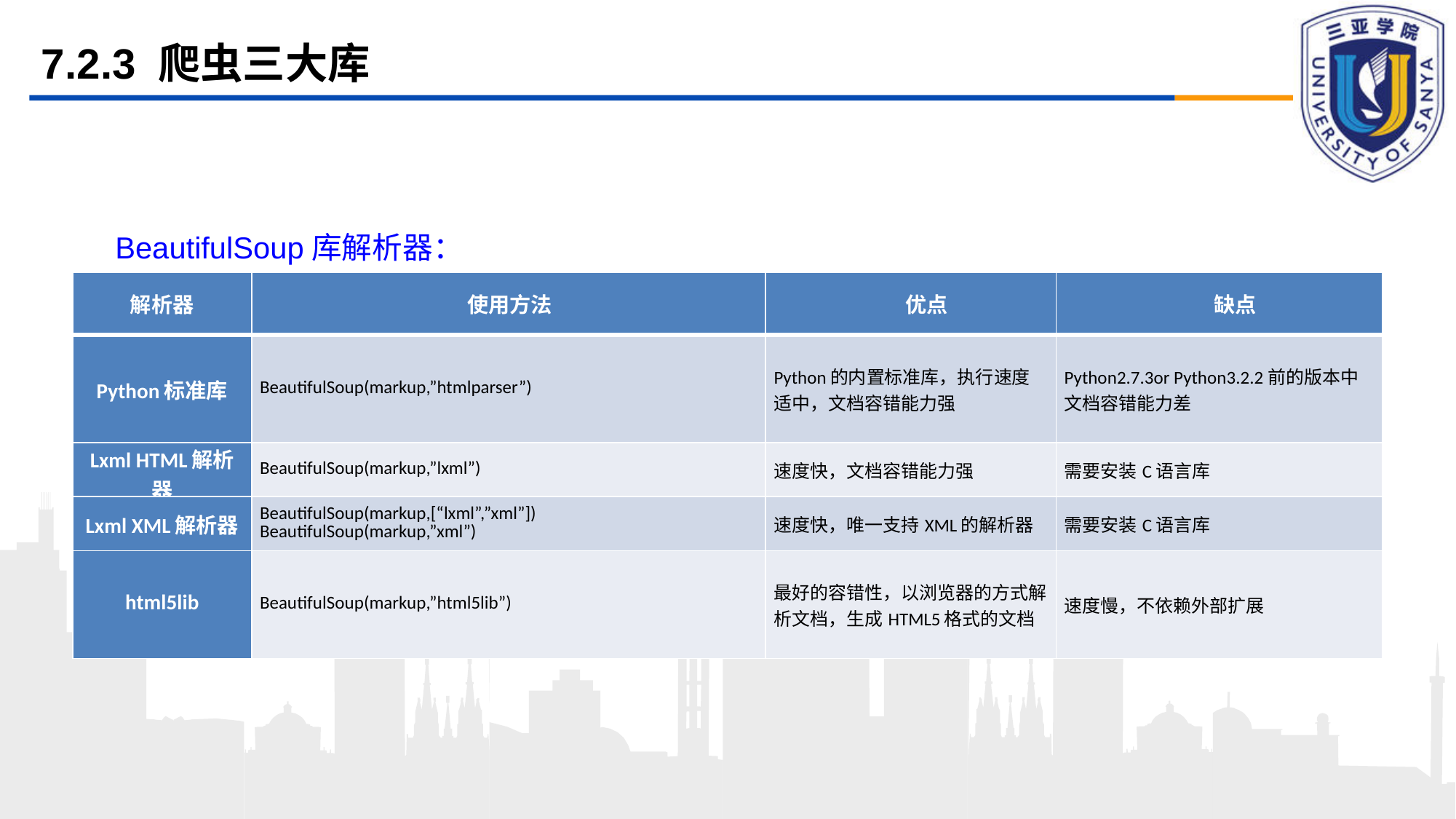

# 7.2.3 爬虫三大库
BeautifulSoup库解析器：
| 解析器 | 使用方法 | 优点 | 缺点 |
| --- | --- | --- | --- |
| Python标准库 | BeautifulSoup(markup,”htmlparser”) | Python的内置标准库，执行速度适中，文档容错能力强 | Python2.7.3or Python3.2.2前的版本中文档容错能力差 |
| Lxml HTML解析器 | BeautifulSoup(markup,”lxml”) | 速度快，文档容错能力强 | 需要安装C语言库 |
| Lxml XML解析器 | BeautifulSoup(markup,[“lxml”,”xml”]) BeautifulSoup(markup,”xml”) | 速度快，唯一支持XML的解析器 | 需要安装C语言库 |
| html5lib | BeautifulSoup(markup,”html5lib”) | 最好的容错性，以浏览器的方式解析文档，生成HTML5格式的文档 | 速度慢，不依赖外部扩展 |